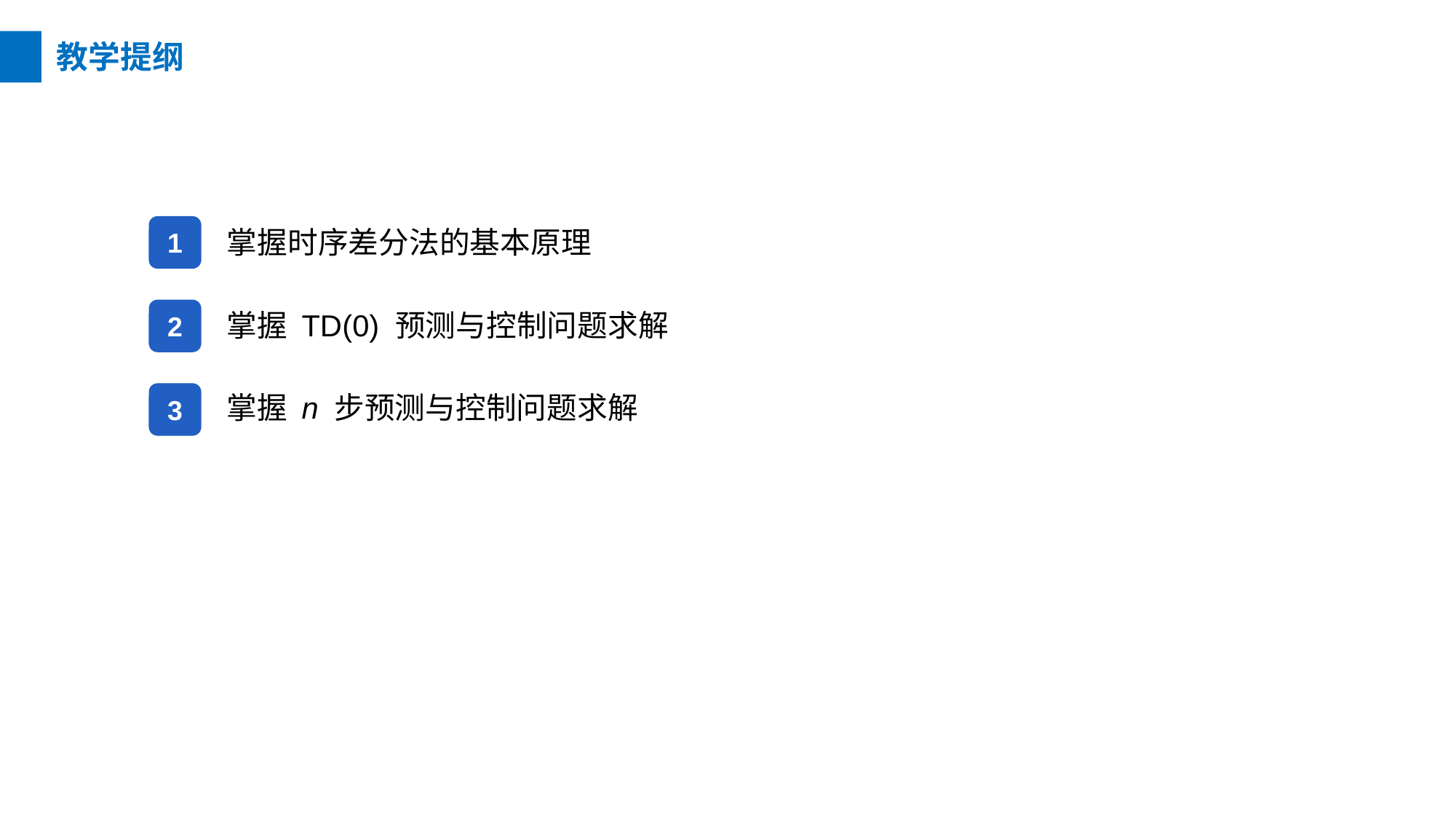

教学提纲
1
掌握时序差分法的基本原理
2

掌握 TD(0) 预测与控制问题求解
3
掌握 n 步预测与控制问题求解